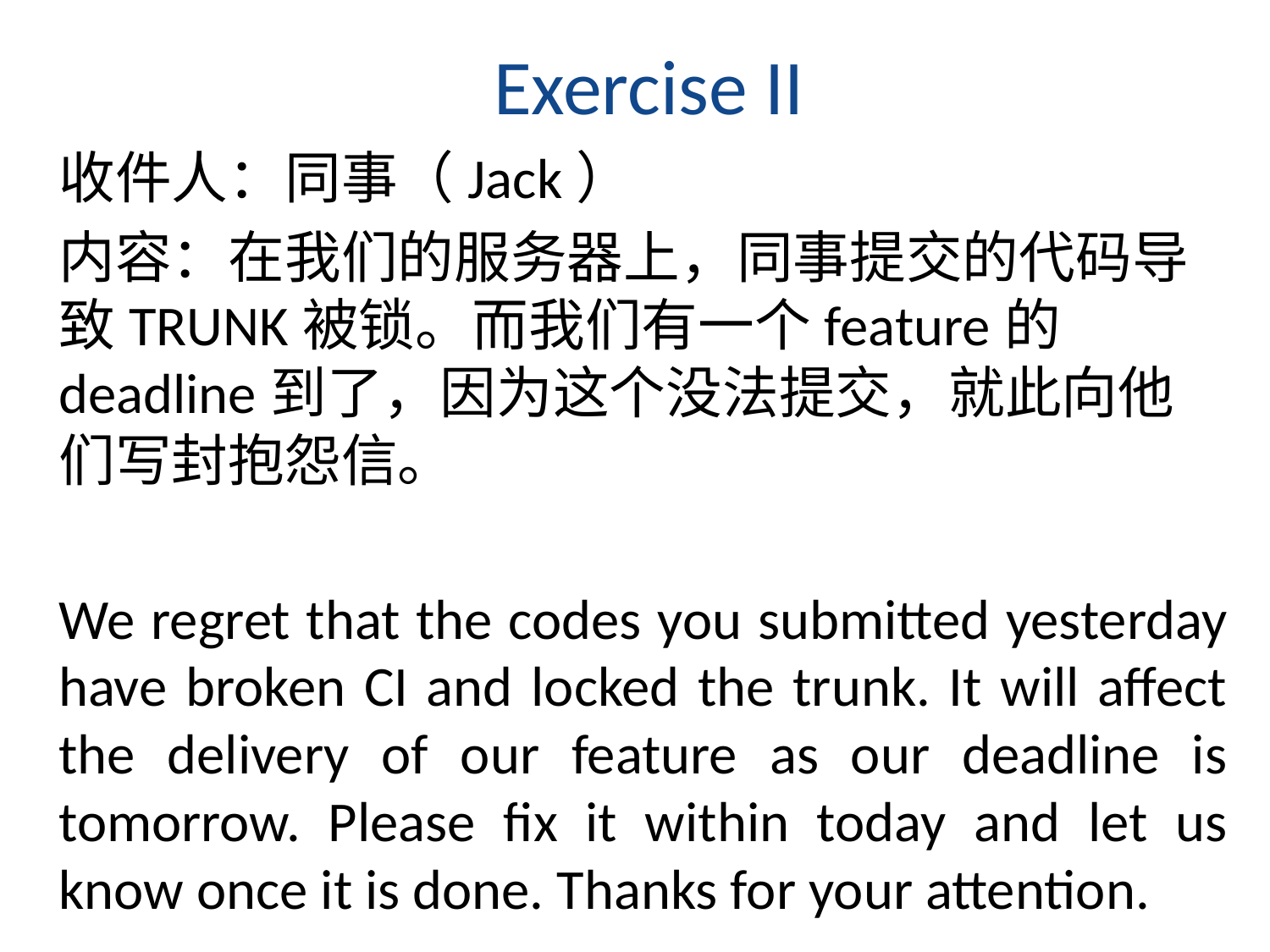

# Exercise II
收件人：同事（Jack）
内容：在我们的服务器上，同事提交的代码导致TRUNK被锁。而我们有一个feature的deadline到了，因为这个没法提交，就此向他们写封抱怨信。

We regret that the codes you submitted yesterday have broken CI and locked the trunk. It will affect the delivery of our feature as our deadline is tomorrow. Please fix it within today and let us know once it is done. Thanks for your attention.